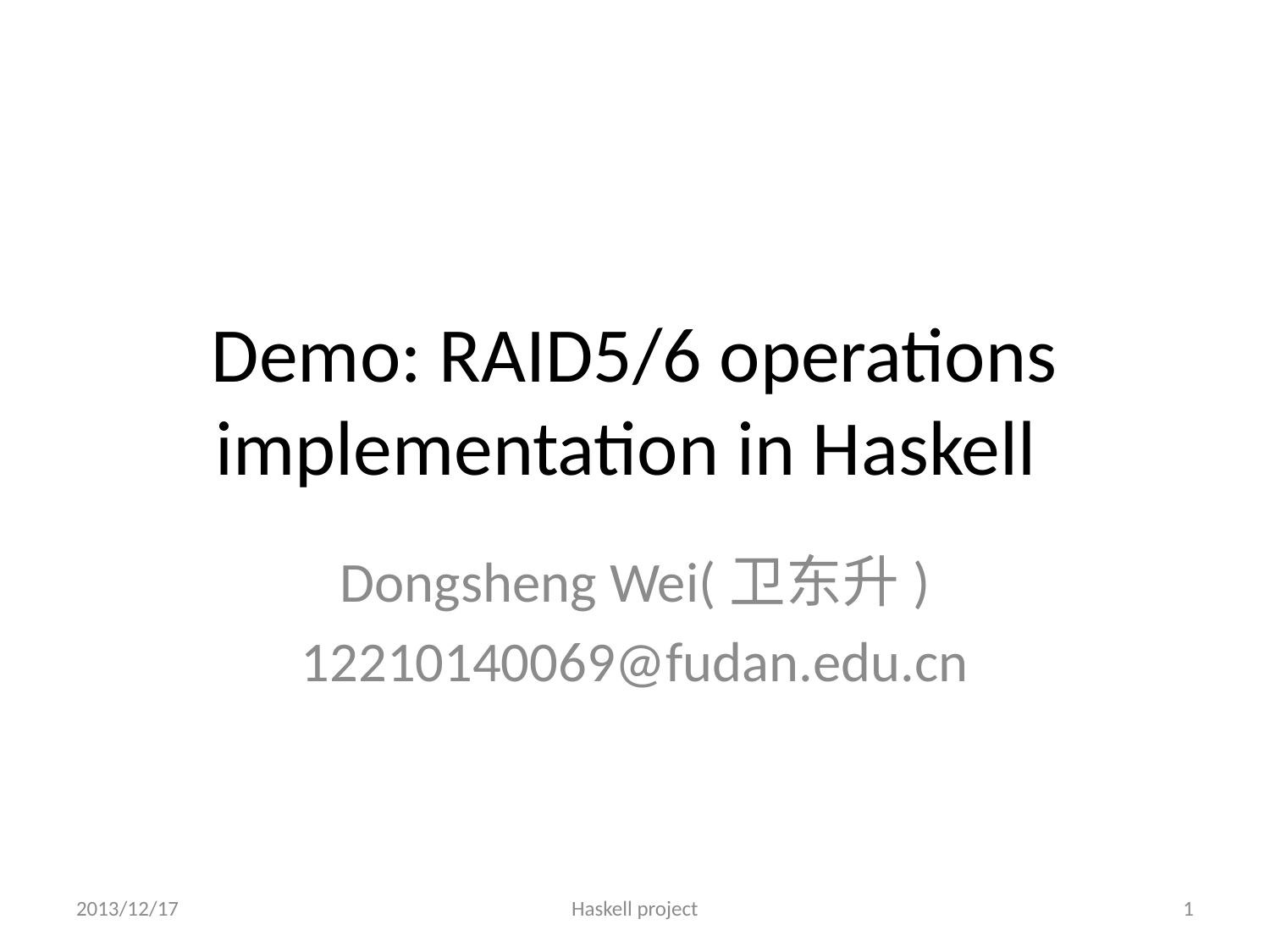

# Demo: RAID5/6 operations implementation in Haskell
Dongsheng Wei(卫东升)
12210140069@fudan.edu.cn
2013/12/17
Haskell project
1